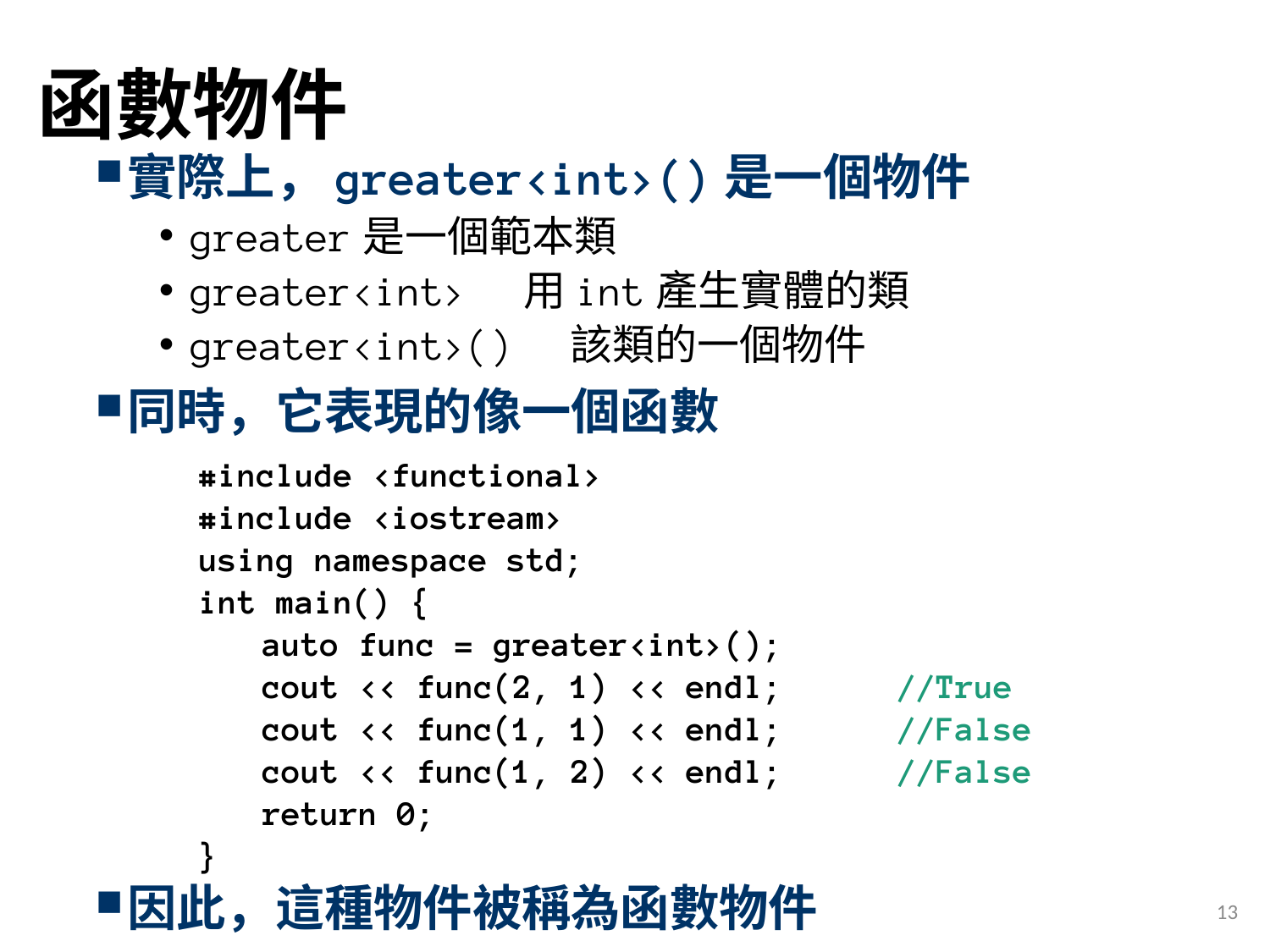

# 函數物件
實際上，greater<int>()是一個物件
greater是一個範本類
greater<int>  用int產生實體的類
greater<int>()  該類的一個物件
同時，它表現的像一個函數

因此，這種物件被稱為函數物件
#include <functional>
#include <iostream>
using namespace std;
int main() {
auto func = greater<int>();
cout << func(2, 1) << endl;	//True
cout << func(1, 1) << endl;	//False
cout << func(1, 2) << endl;	//False
return 0;
}
13